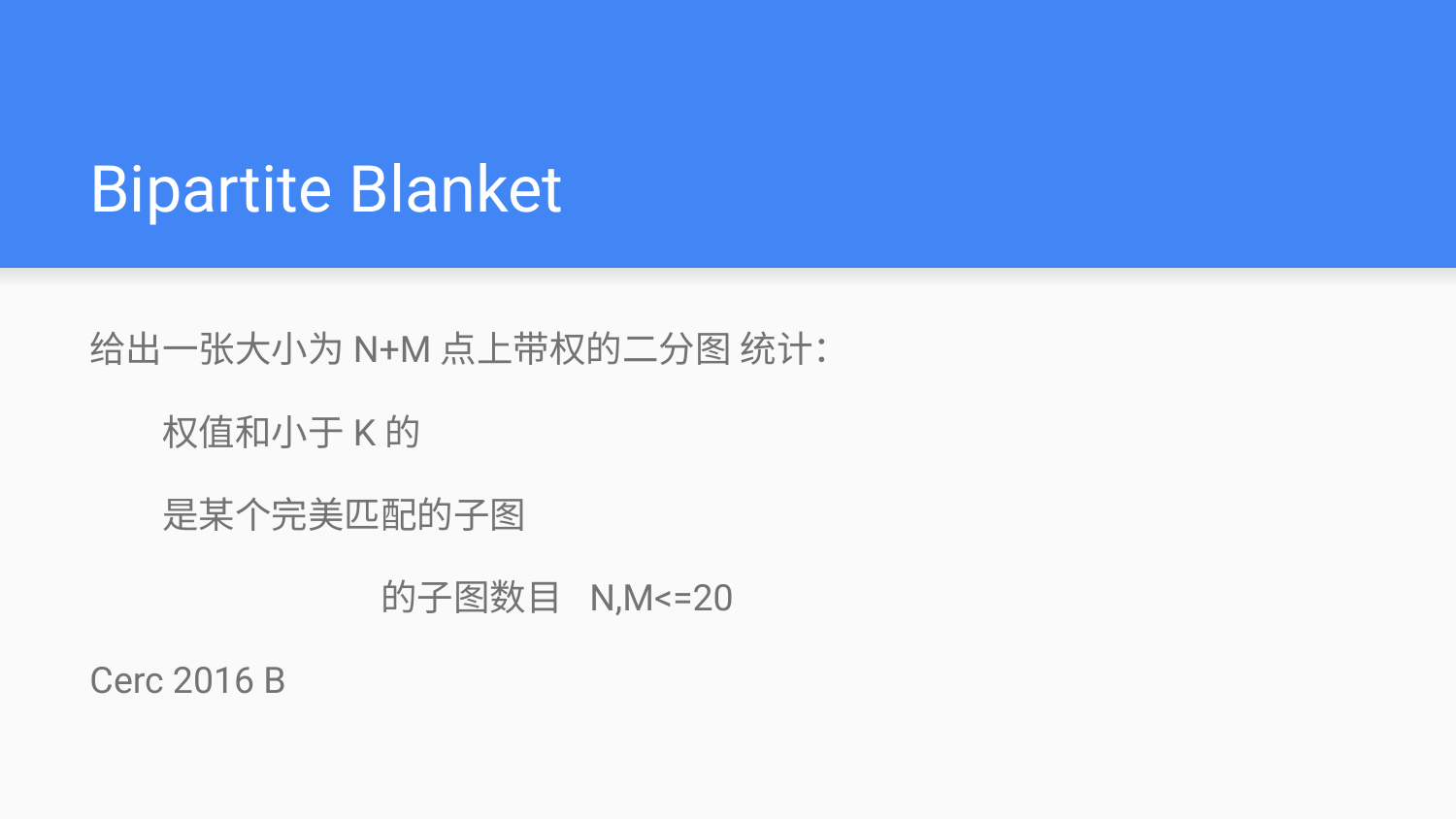

# Bipartite Blanket
给出一张大小为N+M点上带权的二分图 统计：
权值和小于K的
是某个完美匹配的子图
		的子图数目  N,M<=20
Cerc 2016 B